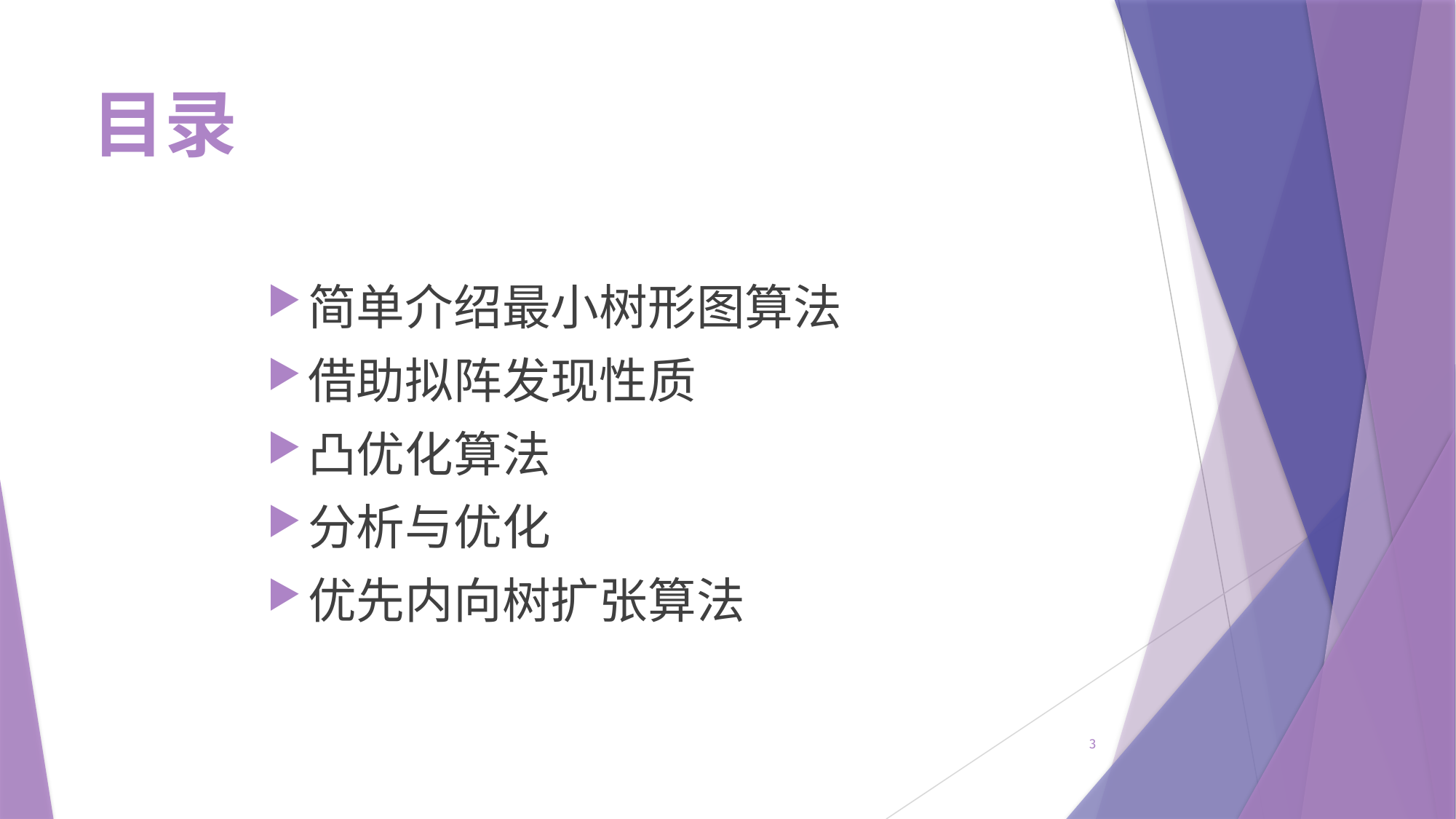

# 目录
简单介绍最小树形图算法
借助拟阵发现性质
凸优化算法
分析与优化
优先内向树扩张算法

3